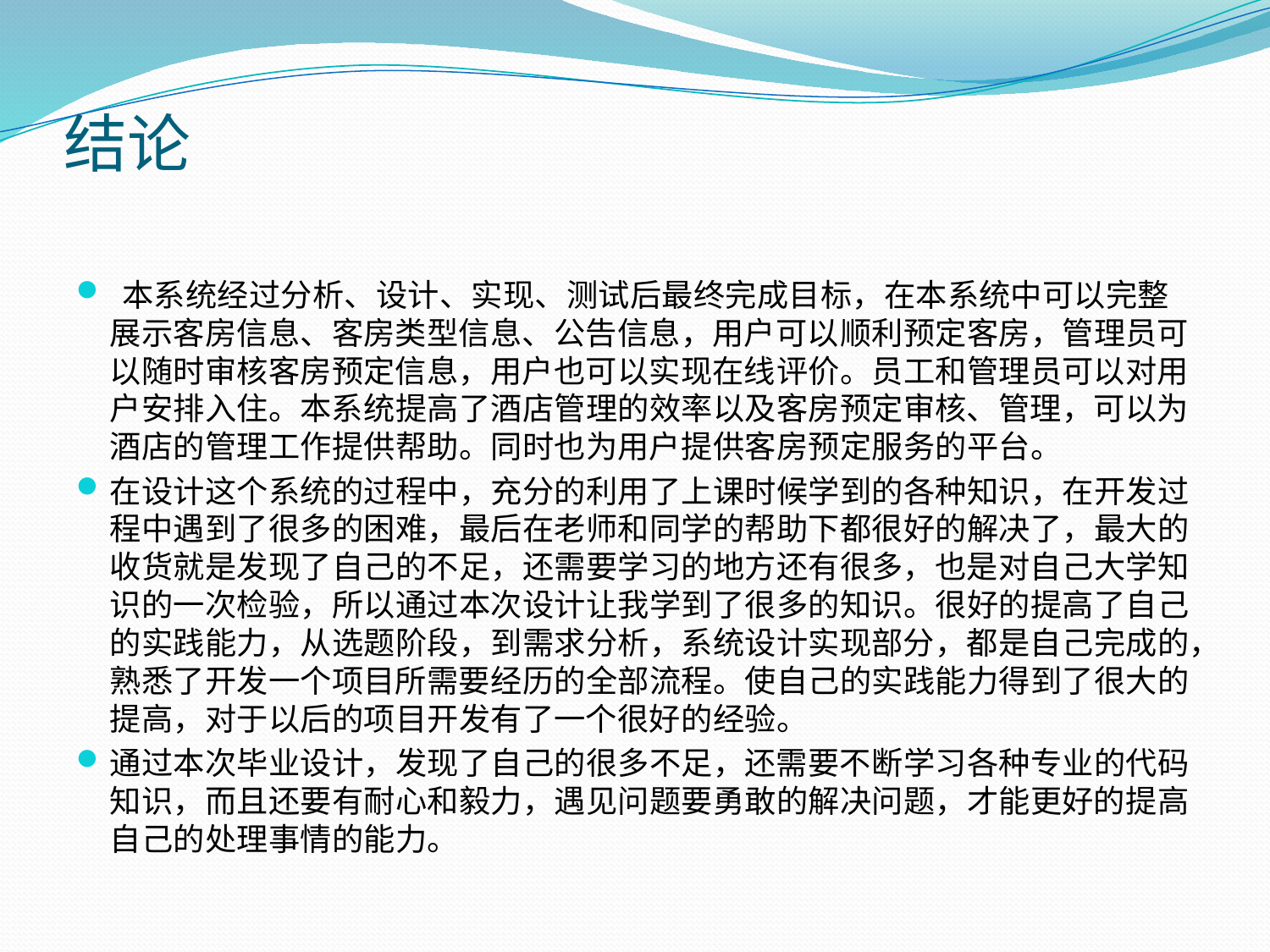

# 结论
 本系统经过分析、设计、实现、测试后最终完成目标，在本系统中可以完整展示客房信息、客房类型信息、公告信息，用户可以顺利预定客房，管理员可以随时审核客房预定信息，用户也可以实现在线评价。员工和管理员可以对用户安排入住。本系统提高了酒店管理的效率以及客房预定审核、管理，可以为酒店的管理工作提供帮助。同时也为用户提供客房预定服务的平台。
在设计这个系统的过程中，充分的利用了上课时候学到的各种知识，在开发过程中遇到了很多的困难，最后在老师和同学的帮助下都很好的解决了，最大的收货就是发现了自己的不足，还需要学习的地方还有很多，也是对自己大学知识的一次检验，所以通过本次设计让我学到了很多的知识。很好的提高了自己的实践能力，从选题阶段，到需求分析，系统设计实现部分，都是自己完成的，熟悉了开发一个项目所需要经历的全部流程。使自己的实践能力得到了很大的提高，对于以后的项目开发有了一个很好的经验。
通过本次毕业设计，发现了自己的很多不足，还需要不断学习各种专业的代码知识，而且还要有耐心和毅力，遇见问题要勇敢的解决问题，才能更好的提高自己的处理事情的能力。